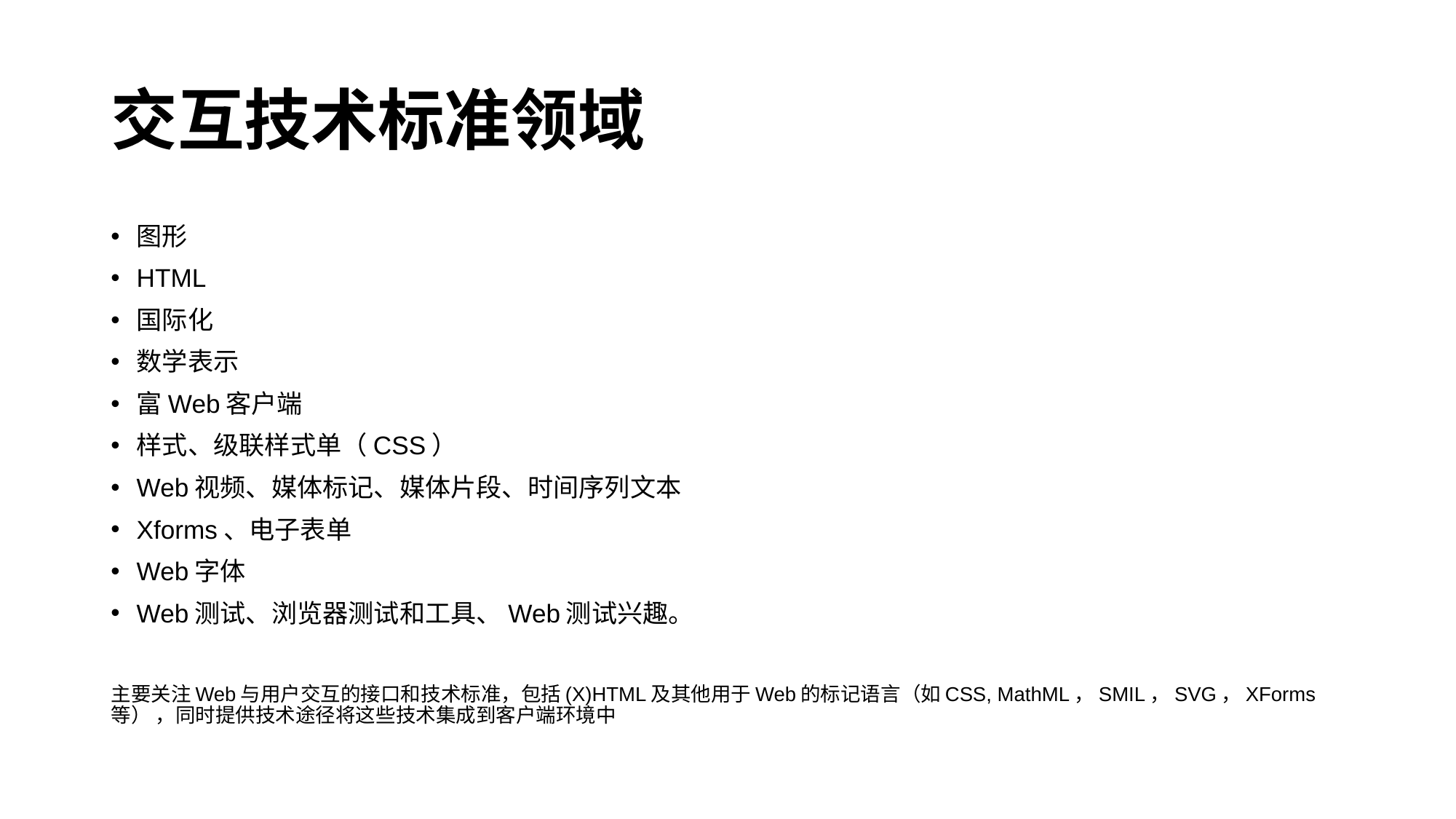

# 交互技术标准领域
图形
HTML
国际化
数学表示
富Web客户端
样式、级联样式单（CSS）
Web视频、媒体标记、媒体片段、时间序列文本
Xforms、电子表单
Web字体
Web测试、浏览器测试和工具、Web测试兴趣。

主要关注Web与用户交互的接口和技术标准，包括(X)HTML及其他用于Web的标记语言（如CSS, MathML，SMIL，SVG，XForms等） ，同时提供技术途径将这些技术集成到客户端环境中